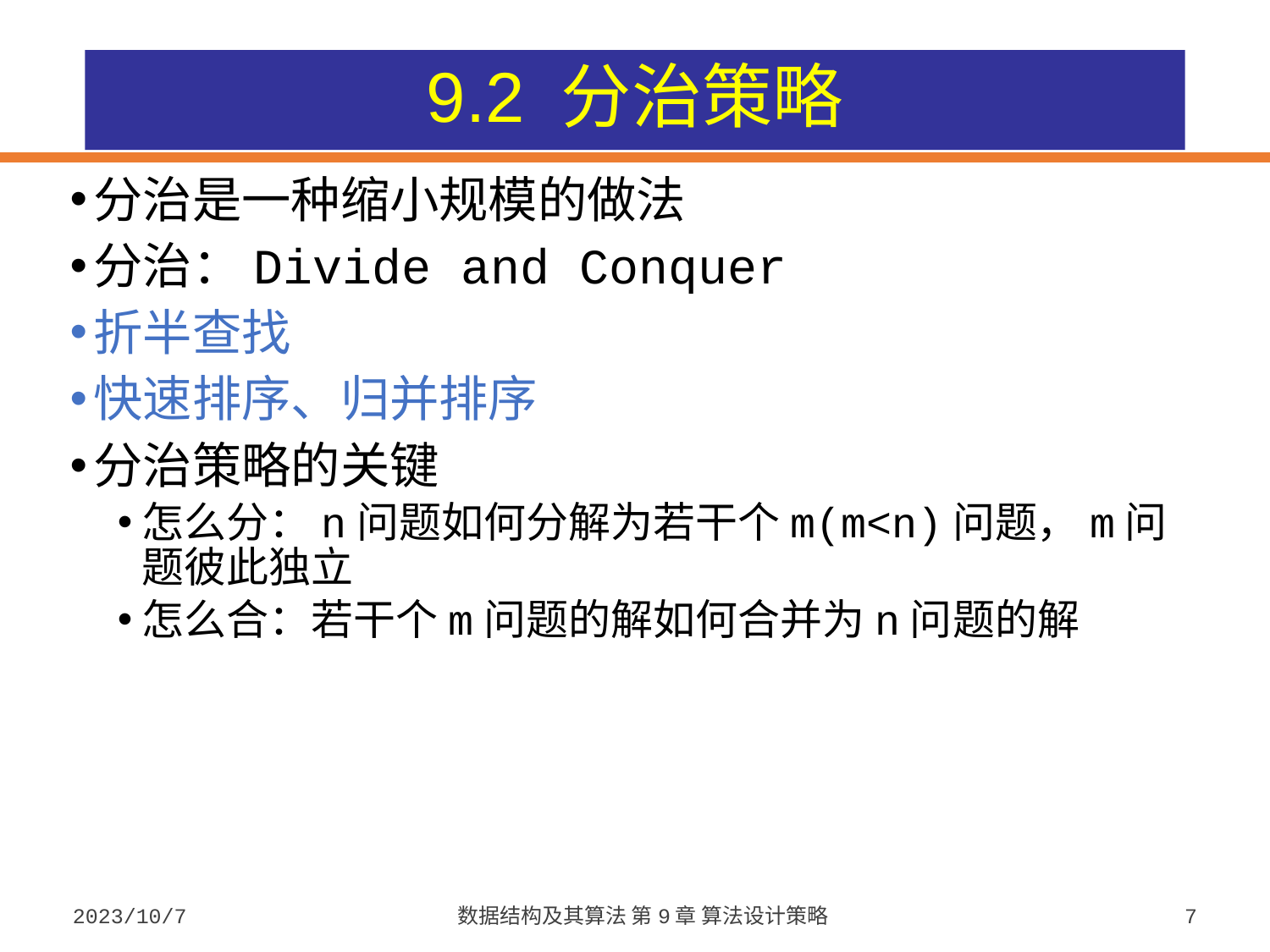

# 9.2 分治策略
分治是一种缩小规模的做法
分治：Divide and Conquer
折半查找
快速排序、归并排序
分治策略的关键
怎么分：n问题如何分解为若干个m(m<n)问题，m问题彼此独立
怎么合：若干个m问题的解如何合并为n问题的解
2023/10/7
数据结构及其算法 第9章 算法设计策略
7